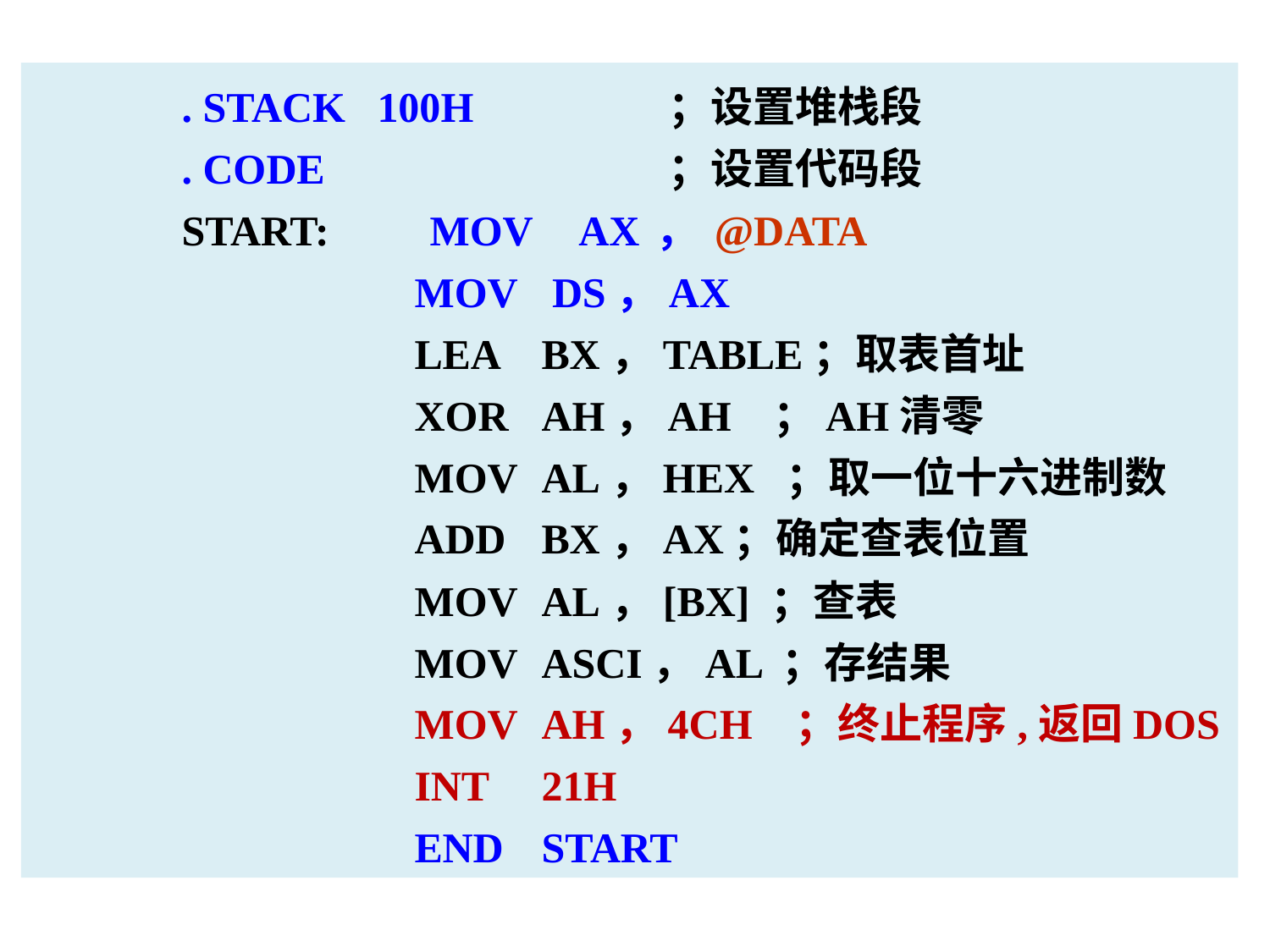

. STACK   100H		；设置堆栈段
. CODE			；设置代码段
START:      MOV	AX，@DATA						MOV	 DS，AX
		LEA	BX，TABLE；取表首址
		XOR	AH，AH   ；AH清零
		MOV	AL，HEX  ；取一位十六进制数
		ADD	BX，AX；确定查表位置
		MOV	AL，[BX] ；查表
		MOV	ASCI，AL ；存结果
		MOV	AH，4CH	；终止程序,返回DOS
		INT	21H
		END	START
66